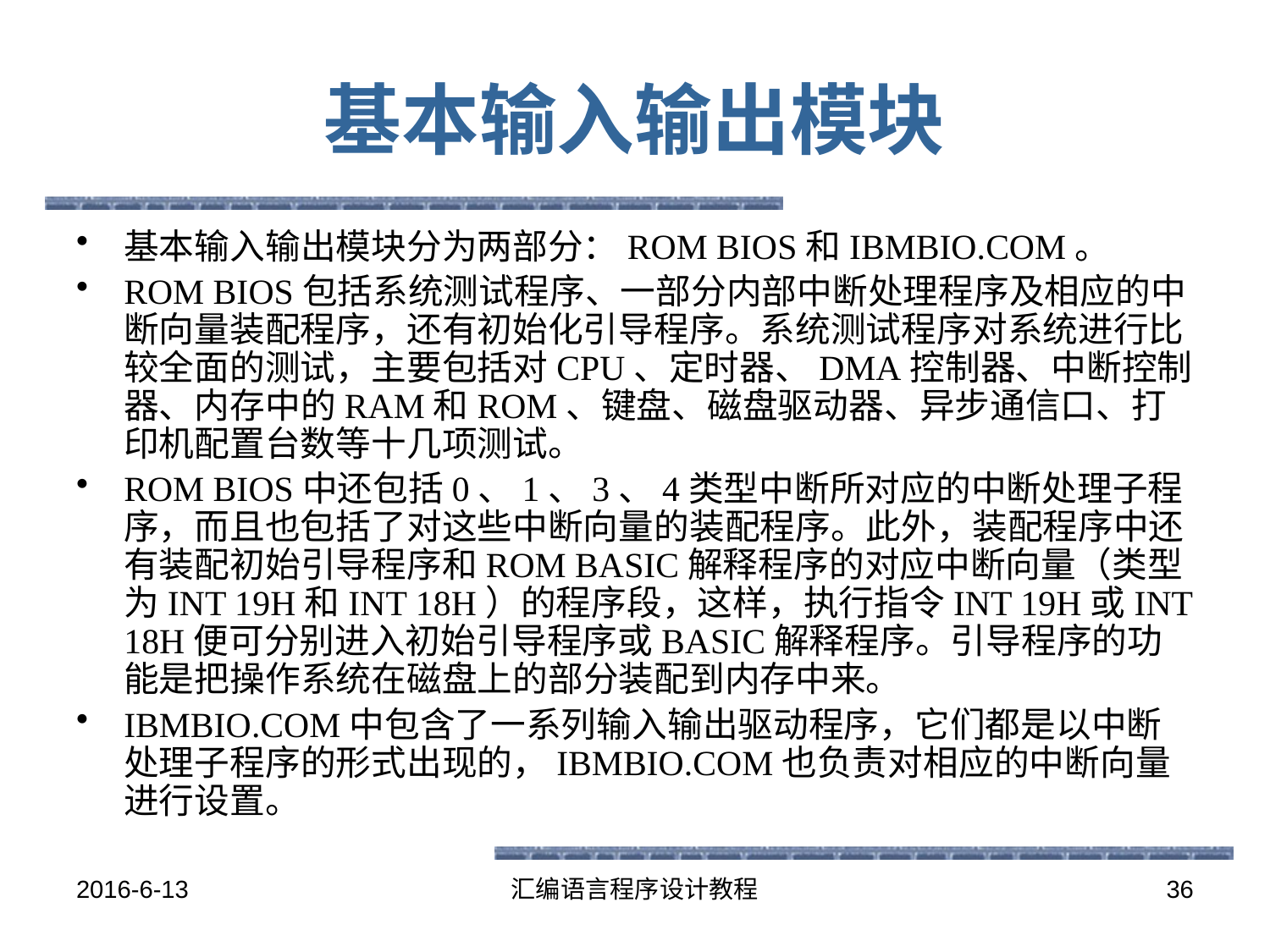

# 基本输入输出模块
基本输入输出模块分为两部分：ROM BIOS和IBMBIO.COM。
ROM BIOS包括系统测试程序、一部分内部中断处理程序及相应的中断向量装配程序，还有初始化引导程序。系统测试程序对系统进行比较全面的测试，主要包括对CPU、定时器、DMA控制器、中断控制器、内存中的RAM和ROM、键盘、磁盘驱动器、异步通信口、打印机配置台数等十几项测试。
ROM BIOS中还包括0、1、3、4类型中断所对应的中断处理子程序，而且也包括了对这些中断向量的装配程序。此外，装配程序中还有装配初始引导程序和ROM BASIC解释程序的对应中断向量（类型为INT 19H和INT 18H）的程序段，这样，执行指令INT 19H或INT 18H便可分别进入初始引导程序或BASIC解释程序。引导程序的功能是把操作系统在磁盘上的部分装配到内存中来。
IBMBIO.COM中包含了一系列输入输出驱动程序，它们都是以中断处理子程序的形式出现的，IBMBIO.COM也负责对相应的中断向量进行设置。
2016-6-13
汇编语言程序设计教程
36